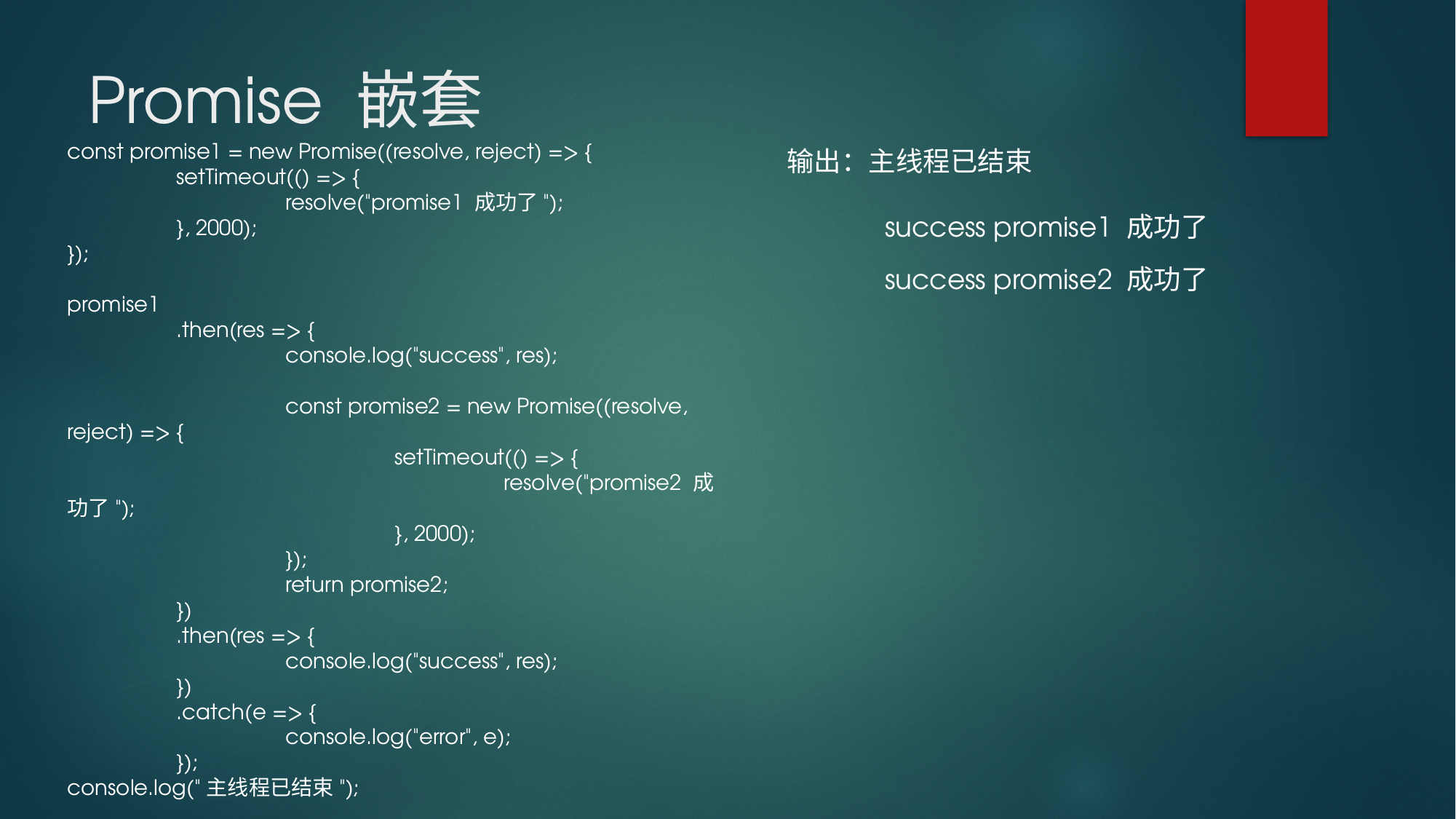

# Promise 嵌套
const promise1 = new Promise((resolve, reject) => {
	setTimeout(() => {
		resolve("promise1 成功了");
	}, 2000);
});
promise1
	.then(res => {
		console.log("success", res);
		const promise2 = new Promise((resolve, reject) => {
			setTimeout(() => {
				resolve("promise2 成功了");
			}, 2000);
		});
		return promise2;
	})
	.then(res => {
		console.log("success", res);
	})
	.catch(e => {
		console.log("error", e);
	});
console.log("主线程已结束");
输出：主线程已结束
success promise1 成功了
success promise2 成功了